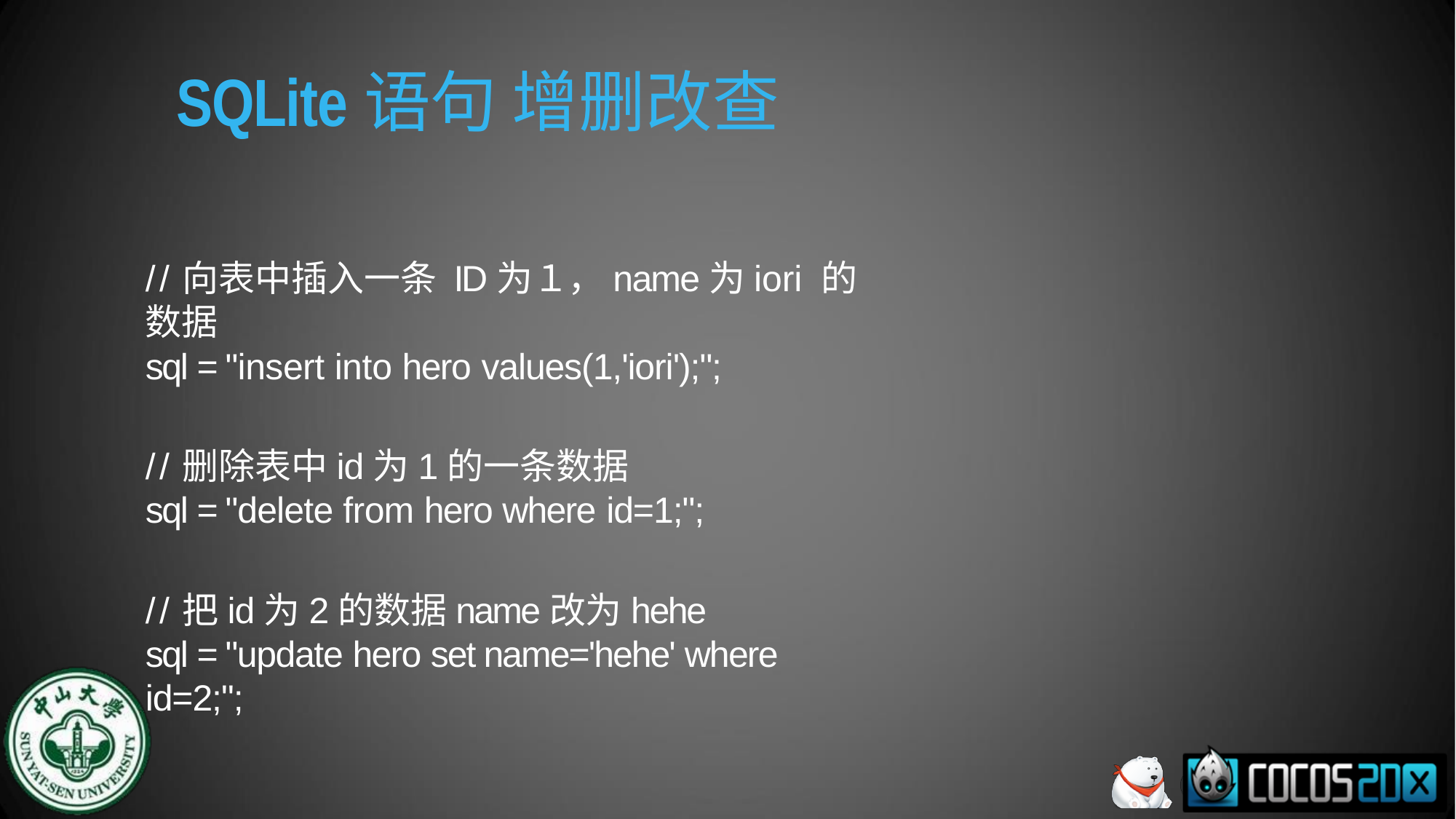

# SQLite语句 增删改查
//向表中插入一条 ID为１，name为iori 的数据
sql = "insert into hero values(1,'iori');";

//删除表中id为1的一条数据
sql = "delete from hero where id=1;";

//把id为2的数据name改为hehe
sql = "update hero set name='hehe' where id=2;";